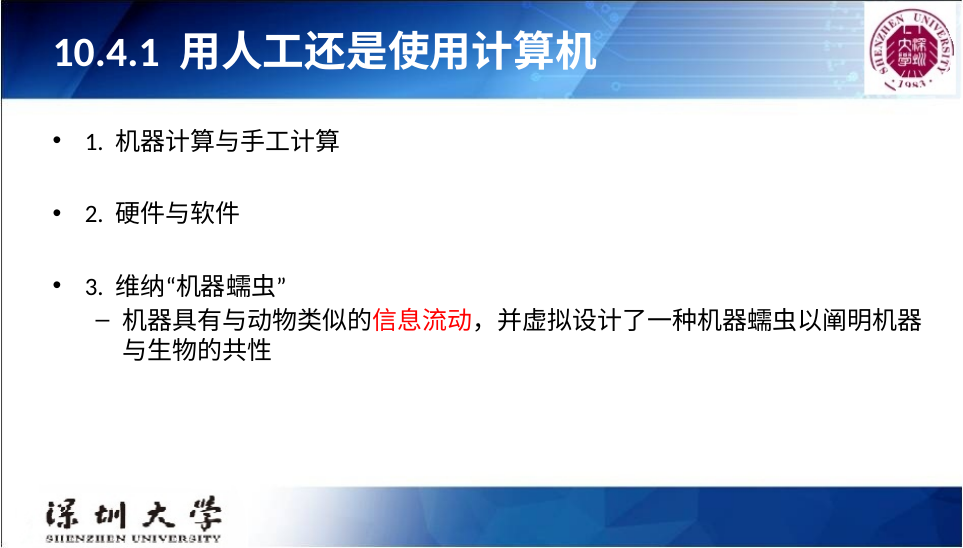

# 10.4.1 用人工还是使用计算机
1. 机器计算与手工计算

2. 硬件与软件

3. 维纳“机器蠕虫”
机器具有与动物类似的信息流动，并虚拟设计了一种机器蠕虫以阐明机器与生物的共性
371